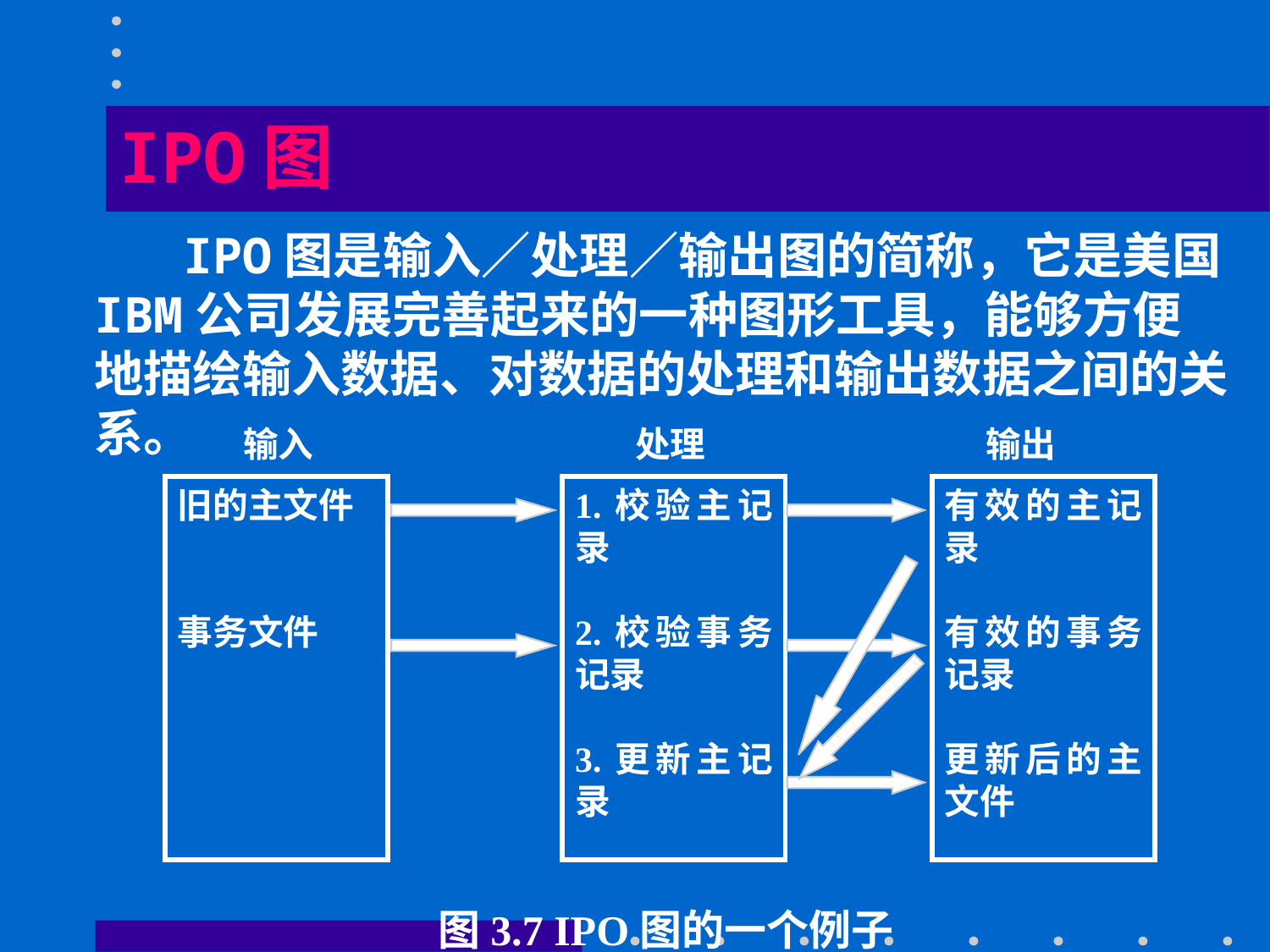

IPO图
   IPO图是输入／处理／输出图的简称，它是美国IBM公司发展完善起来的一种图形工具，能够方便地描绘输入数据、对数据的处理和输出数据之间的关系。
输入
处理
输出
旧的主文件

事务文件
1.校验主记录

2.校验事务记录

3.更新主记录
有效的主记录

有效的事务记录

更新后的主文件

图3.7 IPO图的一个例子
72